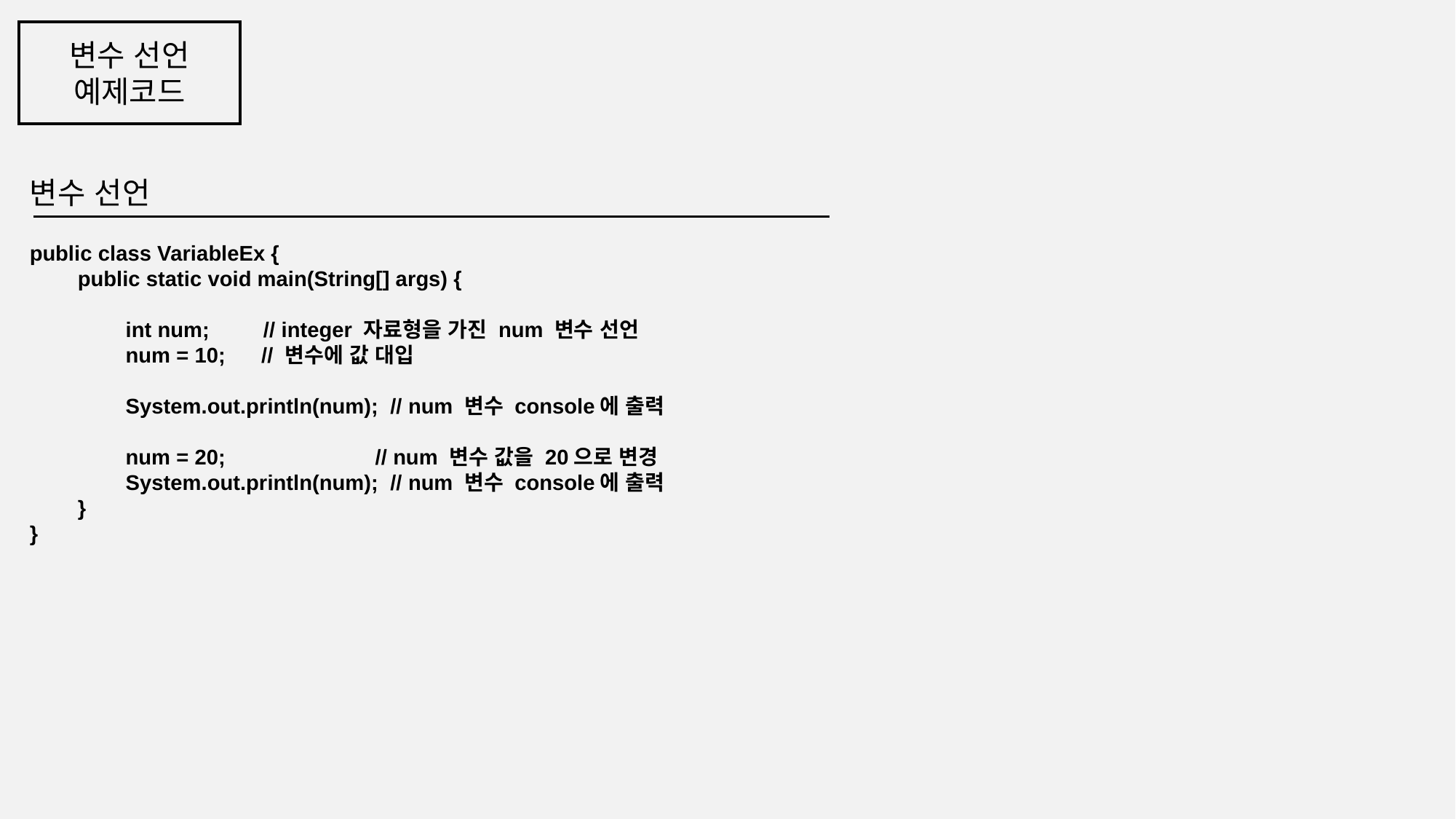

변수 선언
예제코드
변수 선언

public class VariableEx {
        public static void main(String[] args) {

                int num;         // integer 자료형을 가진 num 변수 선언
                num = 10;      // 변수에 값 대입

                System.out.println(num);  // num 변수 console에 출력

                num = 20;                         // num 변수 값을 20으로 변경
                System.out.println(num);  // num 변수 console에 출력
        }
}